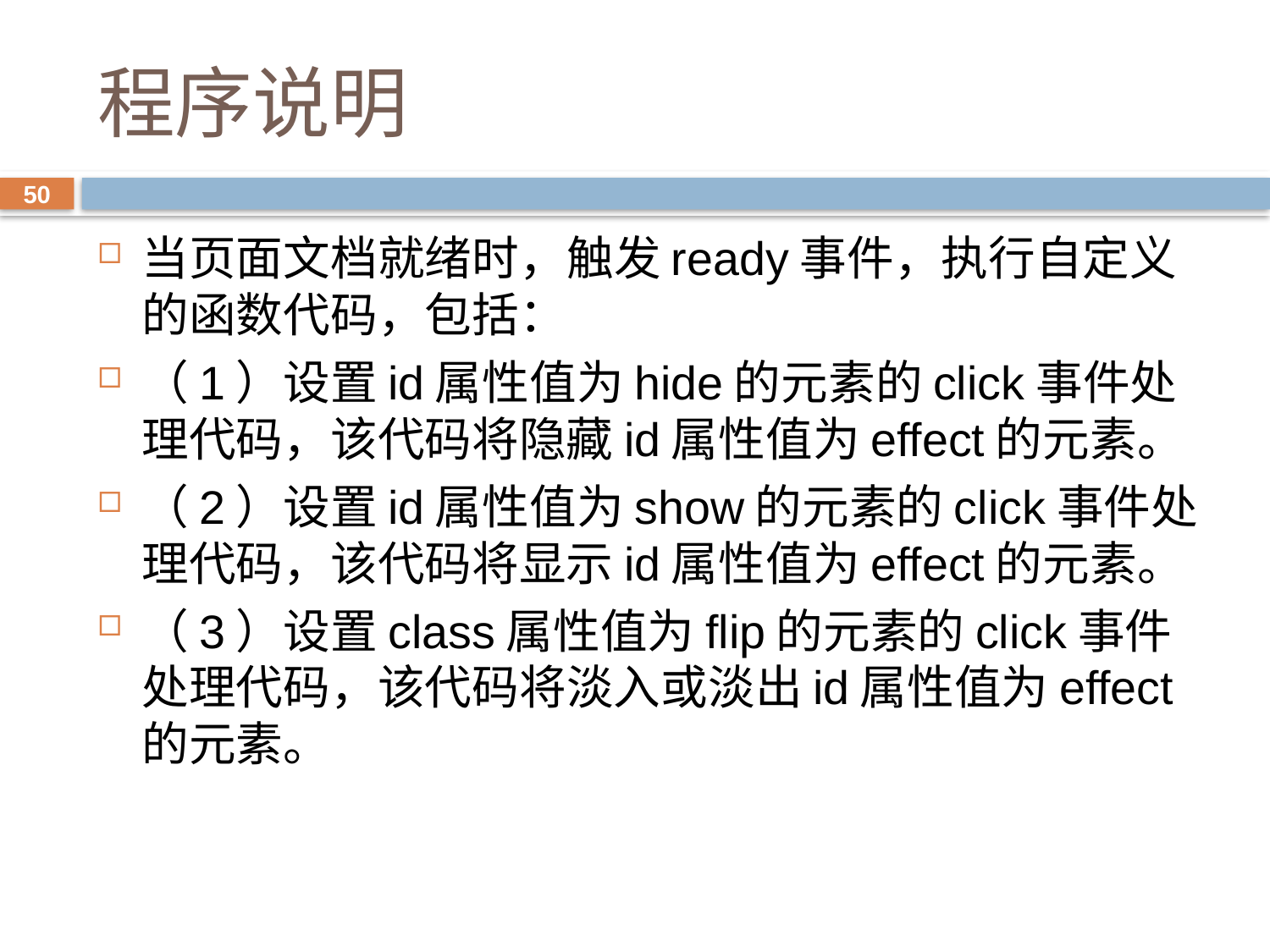

# 程序说明
50
当页面文档就绪时，触发ready事件，执行自定义的函数代码，包括：
（1）设置id属性值为hide的元素的click事件处理代码，该代码将隐藏id属性值为effect的元素。
（2）设置id属性值为show的元素的click事件处理代码，该代码将显示id属性值为effect的元素。
（3）设置class属性值为flip的元素的click事件处理代码，该代码将淡入或淡出id属性值为effect的元素。